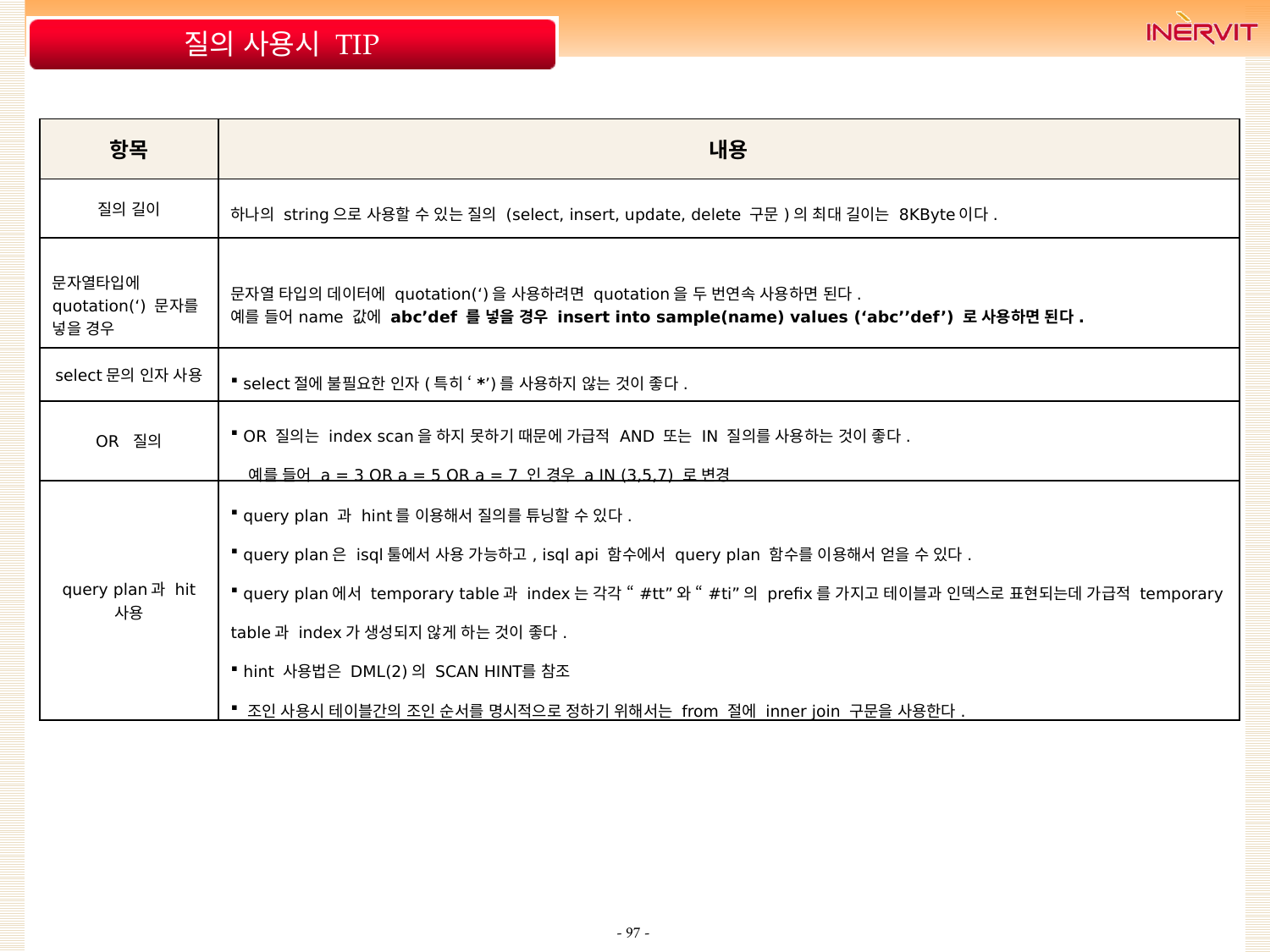

# 질의 사용시 TIP
| 항목 | 내용 |
| --- | --- |
| 질의 길이 | 하나의 string으로 사용할 수 있는 질의 (select, insert, update, delete 구문)의 최대 길이는 8KByte이다. |
| 문자열타입에 quotation(‘) 문자를 넣을 경우 | 문자열 타입의 데이터에 quotation(‘)을 사용하려면 quotation을 두 번연속 사용하면 된다. 예를 들어name 값에 abc’def 를 넣을 경우 insert into sample(name) values (‘abc’’def’) 로 사용하면 된다. |
| select문의 인자 사용 | select절에 불필요한 인자(특히 ‘\*’)를 사용하지 않는 것이 좋다. |
| OR 질의 | OR 질의는 index scan을 하지 못하기 때문에 가급적 AND 또는 IN 질의를 사용하는 것이 좋다. 예를 들어 a = 3 OR a = 5 OR a = 7 인 경우 a IN (3,5,7) 로 변경 |
| query plan과 hit 사용 | query plan 과 hint를 이용해서 질의를 튜닝할 수 있다. query plan은 isql툴에서 사용 가능하고, isql api 함수에서 query plan 함수를 이용해서 얻을 수 있다. query plan에서 temporary table과 index는 각각 “#tt”와 “#ti”의 prefix를 가지고 테이블과 인덱스로 표현되는데 가급적 temporary table과 index가 생성되지 않게 하는 것이 좋다. hint 사용법은 DML(2)의 SCAN HINT를 참조 조인 사용시 테이블간의 조인 순서를 명시적으로 정하기 위해서는 from 절에 inner join 구문을 사용한다. |
- 97 -